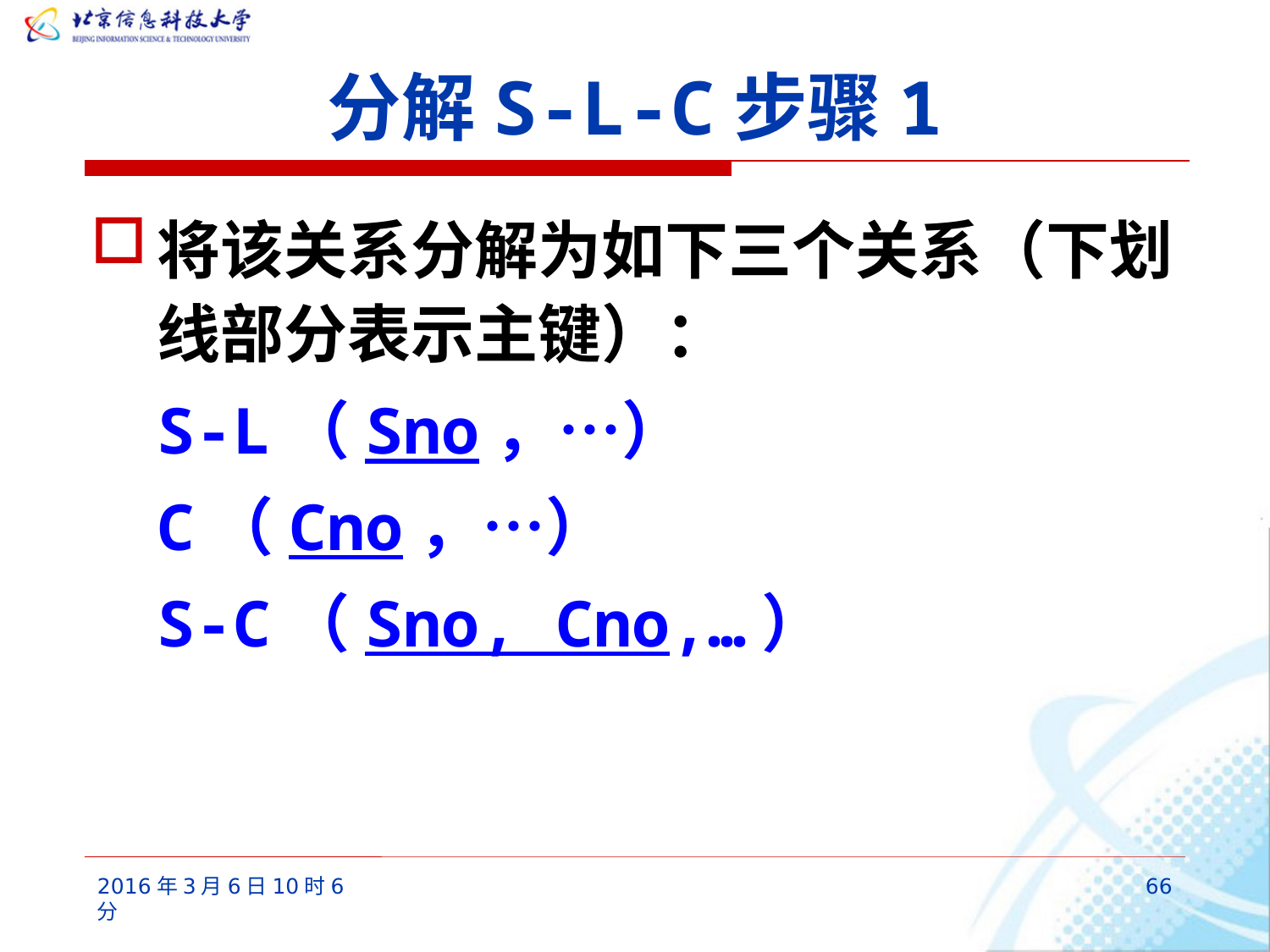

# 分解S-L-C步骤1
将该关系分解为如下三个关系（下划线部分表示主键）：
S-L（Sno，…）
C（Cno，…）
S-C（Sno, Cno,…）
2016年3月6日10时6分
66